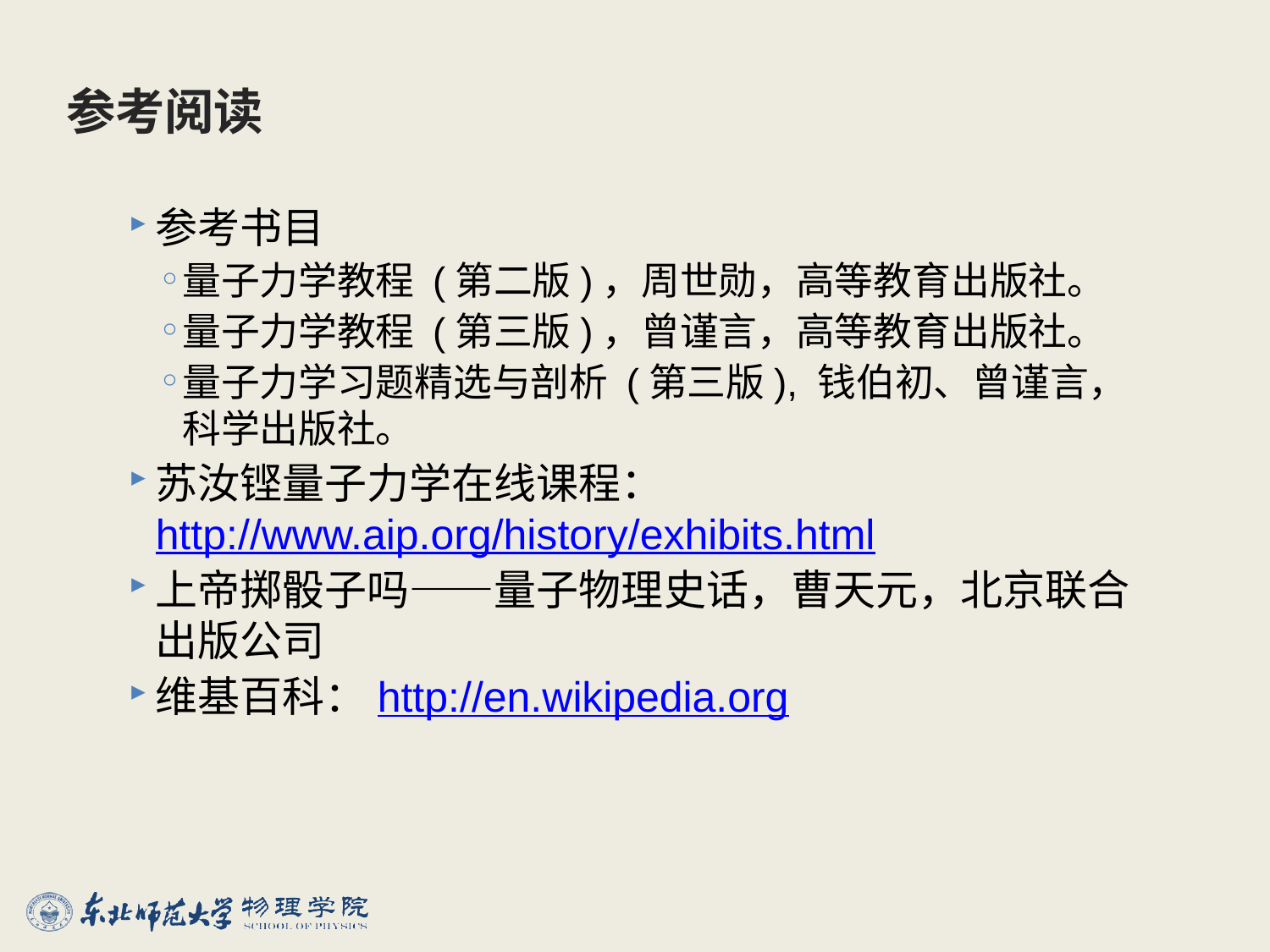

# 参考阅读
参考书目
量子力学教程 (第二版)，周世勋，高等教育出版社。
量子力学教程 (第三版)，曾谨言，高等教育出版社。
量子力学习题精选与剖析 (第三版), 钱伯初、曾谨言，科学出版社。
苏汝铿量子力学在线课程：http://www.aip.org/history/exhibits.html
上帝掷骰子吗——量子物理史话，曹天元，北京联合出版公司
维基百科：http://en.wikipedia.org